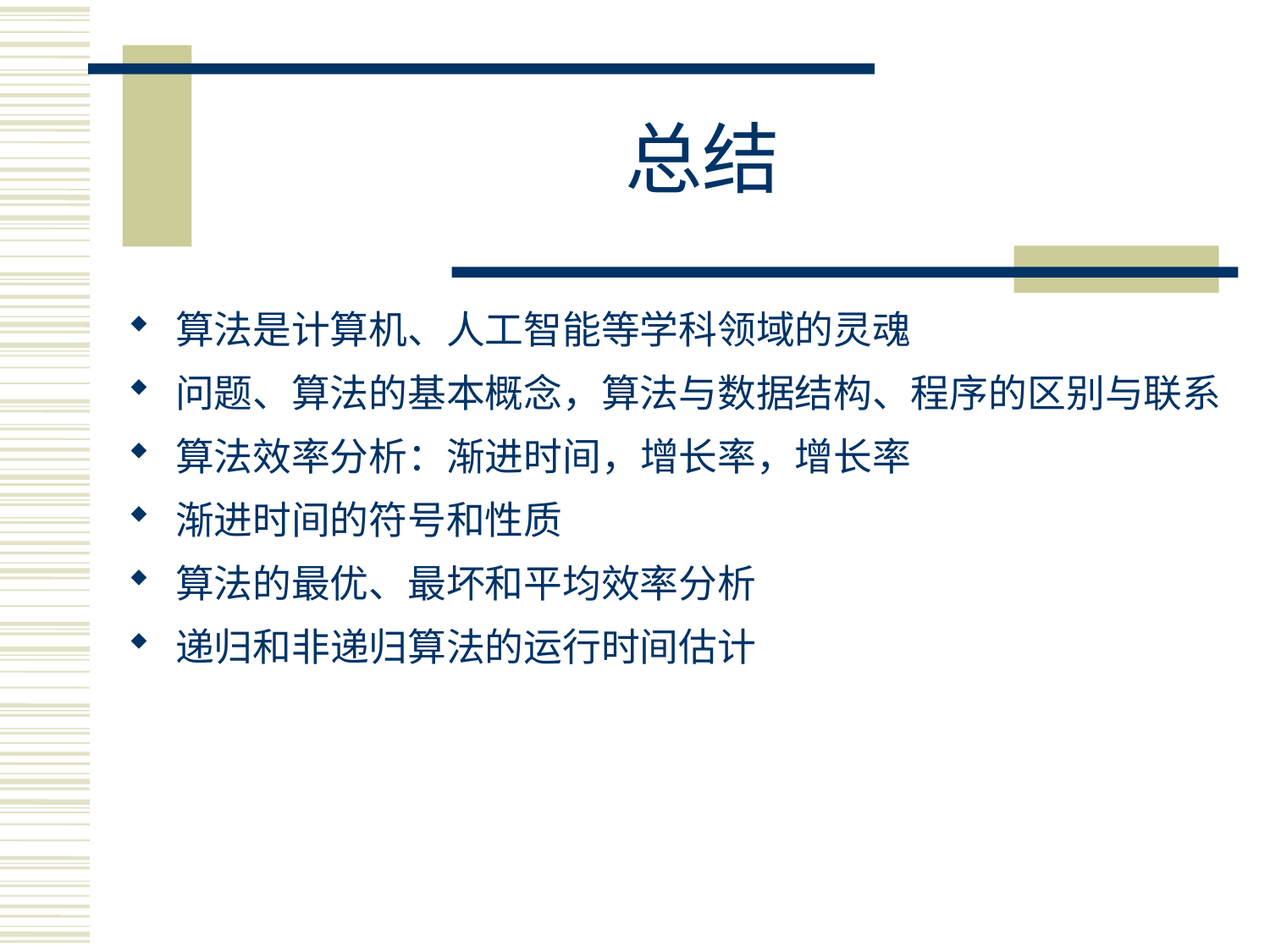

# 总结
算法是计算机、人工智能等学科领域的灵魂
问题、算法的基本概念，算法与数据结构、程序的区别与联系
算法效率分析：渐进时间，增长率，增长率
渐进时间的符号和性质
算法的最优、最坏和平均效率分析
递归和非递归算法的运行时间估计